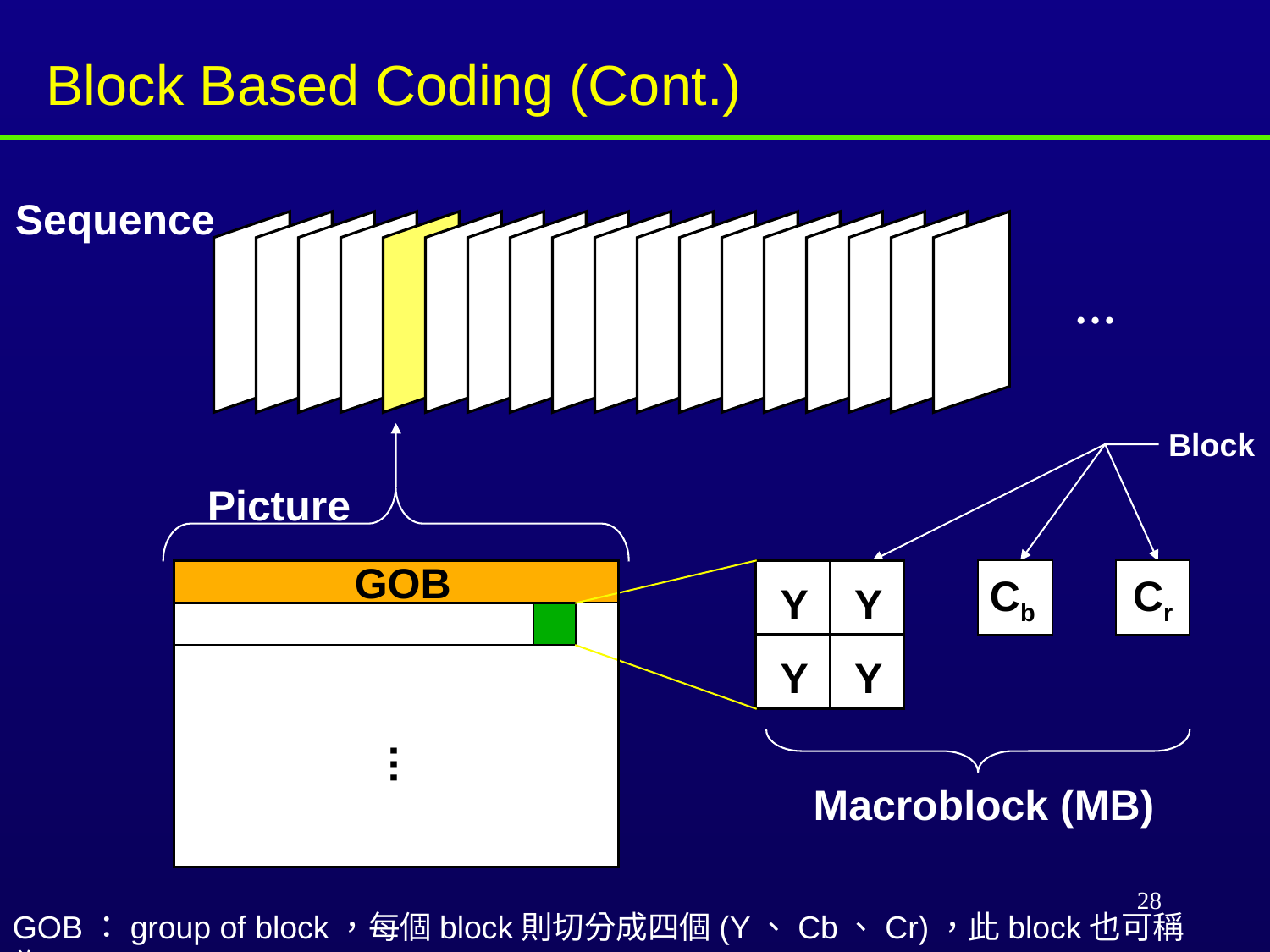

Block Based Coding (Cont.)
Sequence

…

Block

Picture

GOB

Cb
Cr
Y
Y

Y
Y
…
Macroblock (MB)
28
GOB：group of block，每個block則切分成四個(Y、Cb、Cr)，此block也可稱為MB